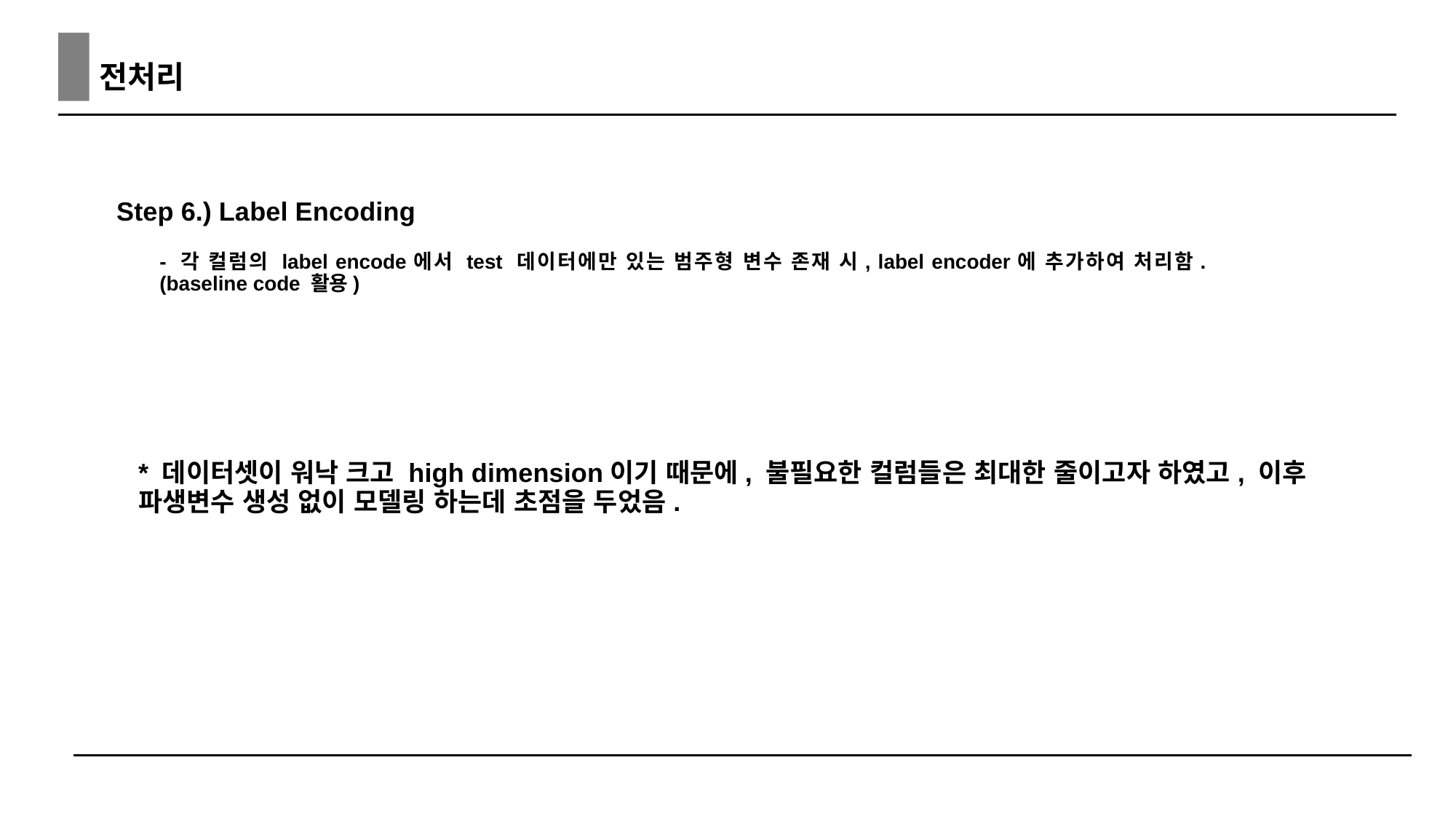

전처리
Step 6.) Label Encoding
- 각 컬럼의 label encode에서 test 데이터에만 있는 범주형 변수 존재 시, label encoder에 추가하여 처리함. (baseline code 활용)
* 데이터셋이 워낙 크고 high dimension이기 때문에, 불필요한 컬럼들은 최대한 줄이고자 하였고, 이후 파생변수 생성 없이 모델링 하는데 초점을 두었음.